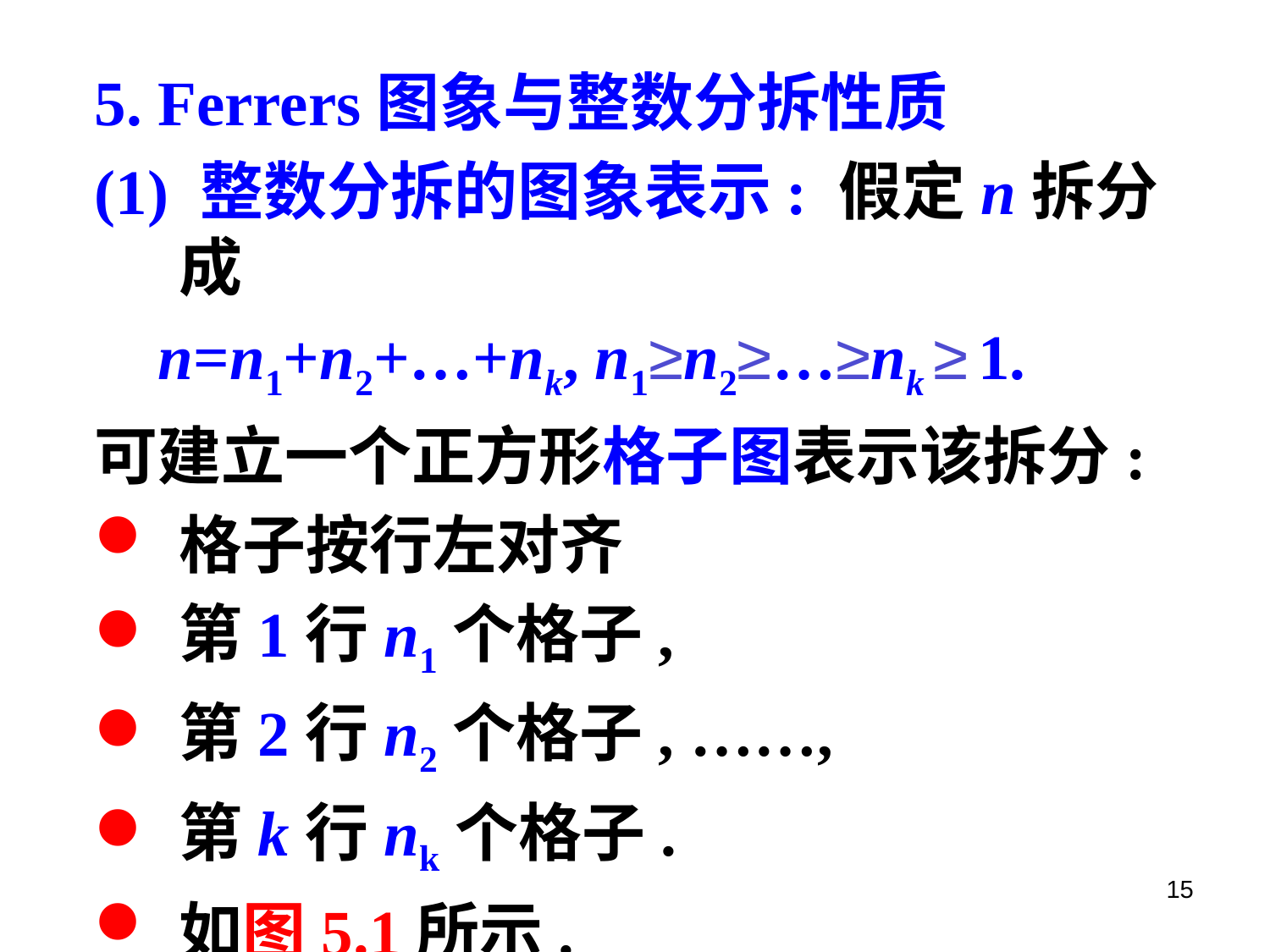

5. Ferrers图象与整数分拆性质
(1) 整数分拆的图象表示: 假定n拆分成
    n=n1+n2+…+nk, n1≥n2≥…≥nk ≥ 1.
可建立一个正方形格子图表示该拆分:
格子按行左对齐
第1行n1个格子,
第2行n2个格子, ……,
第k行nk个格子.
如图5.1所示.
15